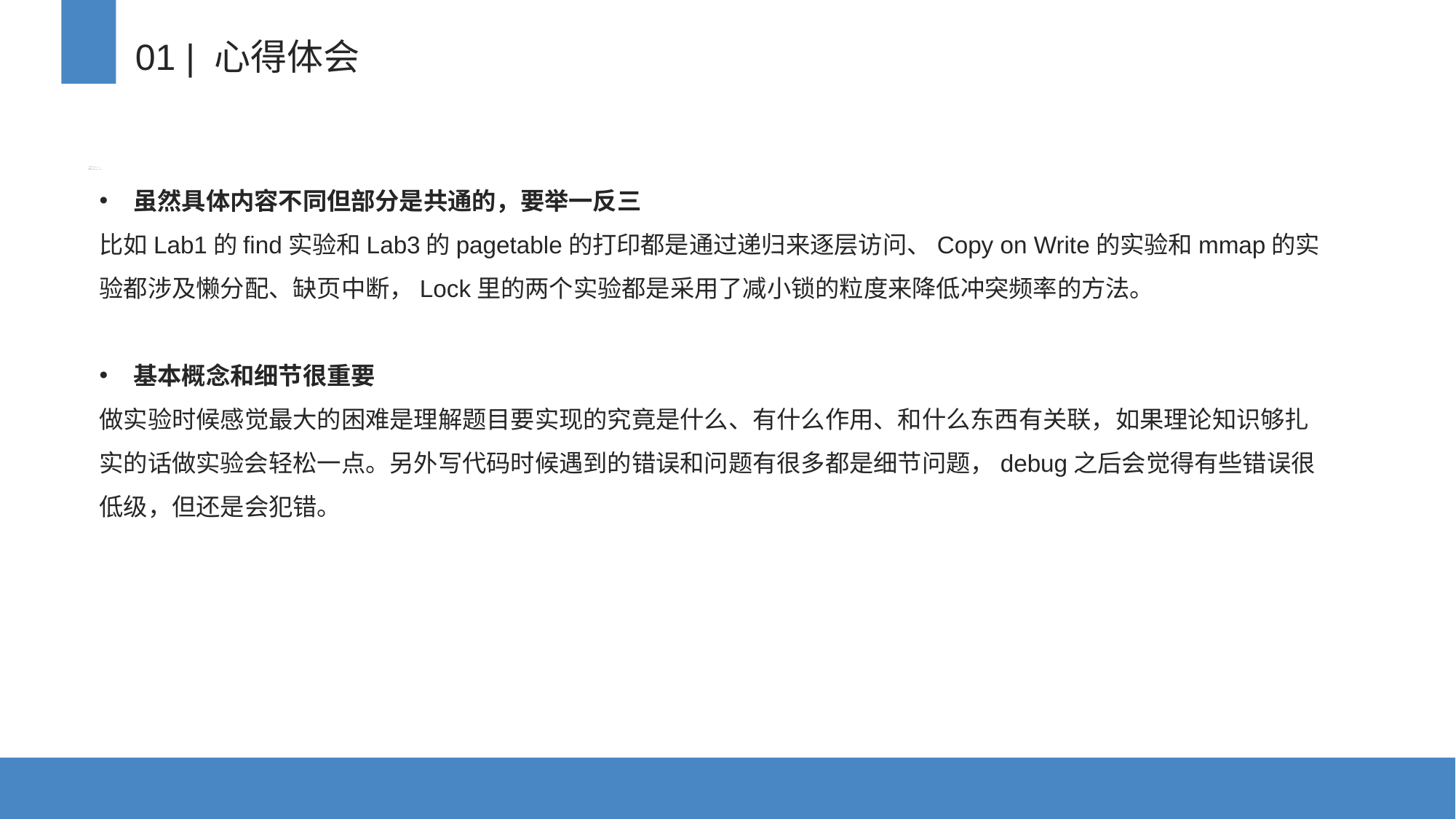

01 | 心得体会
虽然具体内容不同但部分是共通的，要举一反三
比如Lab1的find实验和Lab3的pagetable的打印都是通过递归来逐层访问、Copy on Write的实验和mmap的实验都涉及懒分配、缺页中断，Lock里的两个实验都是采用了减小锁的粒度来降低冲突频率的方法。

基本概念和细节很重要
做实验时候感觉最大的困难是理解题目要实现的究竟是什么、有什么作用、和什么东西有关联，如果理论知识够扎实的话做实验会轻松一点。另外写代码时候遇到的错误和问题有很多都是细节问题，debug之后会觉得有些错误很低级，但还是会犯错。